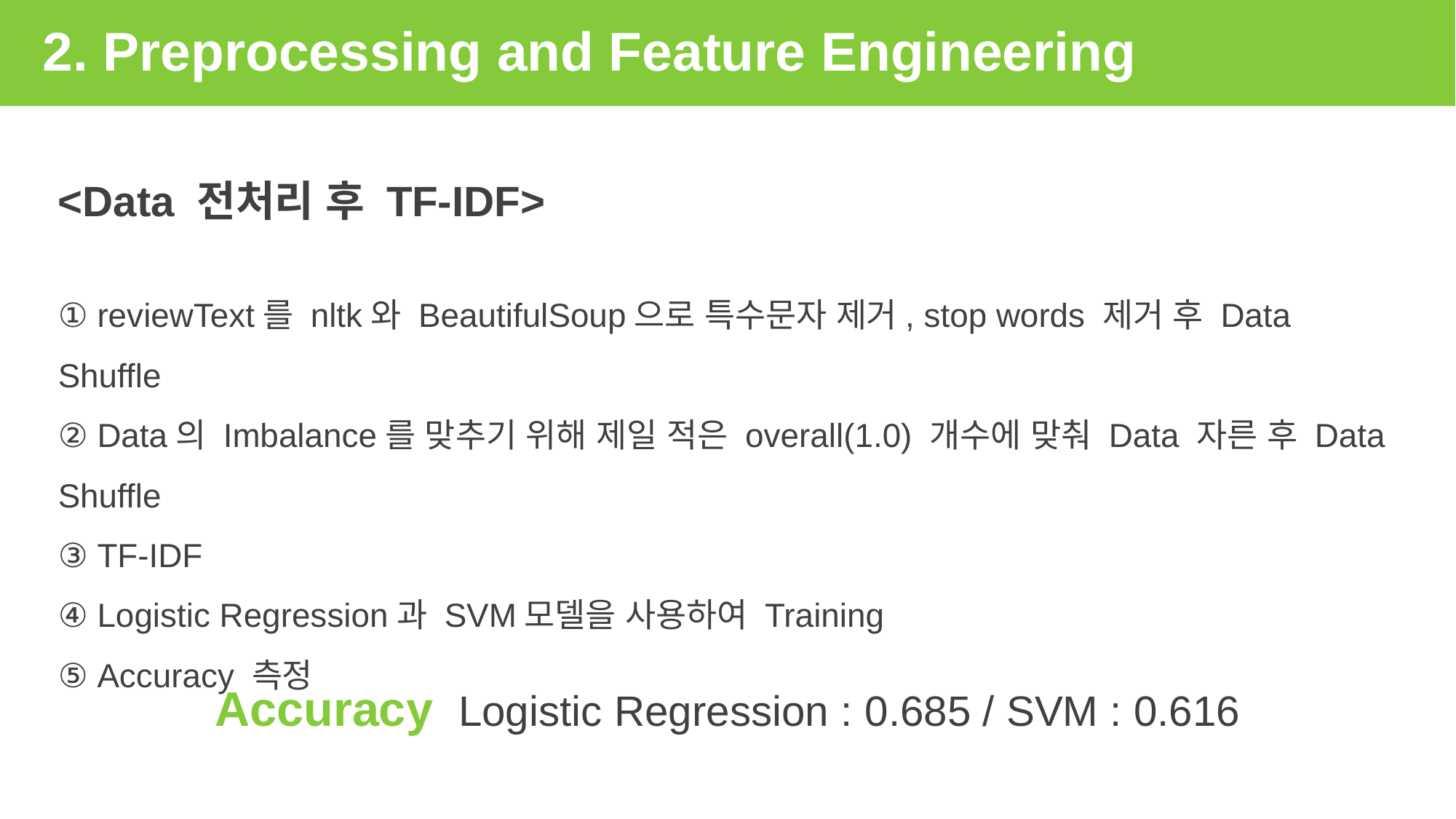

# 2. Preprocessing and Feature Engineering
<Data 전처리 후 TF-IDF>

① reviewText를 nltk와 BeautifulSoup으로 특수문자 제거, stop words 제거 후 Data Shuffle
② Data의 Imbalance를 맞추기 위해 제일 적은 overall(1.0) 개수에 맞춰 Data 자른 후 Data Shuffle
③ TF-IDF
④ Logistic Regression과 SVM모델을 사용하여 Training
⑤ Accuracy 측정

Accuracy  Logistic Regression : 0.685 / SVM : 0.616